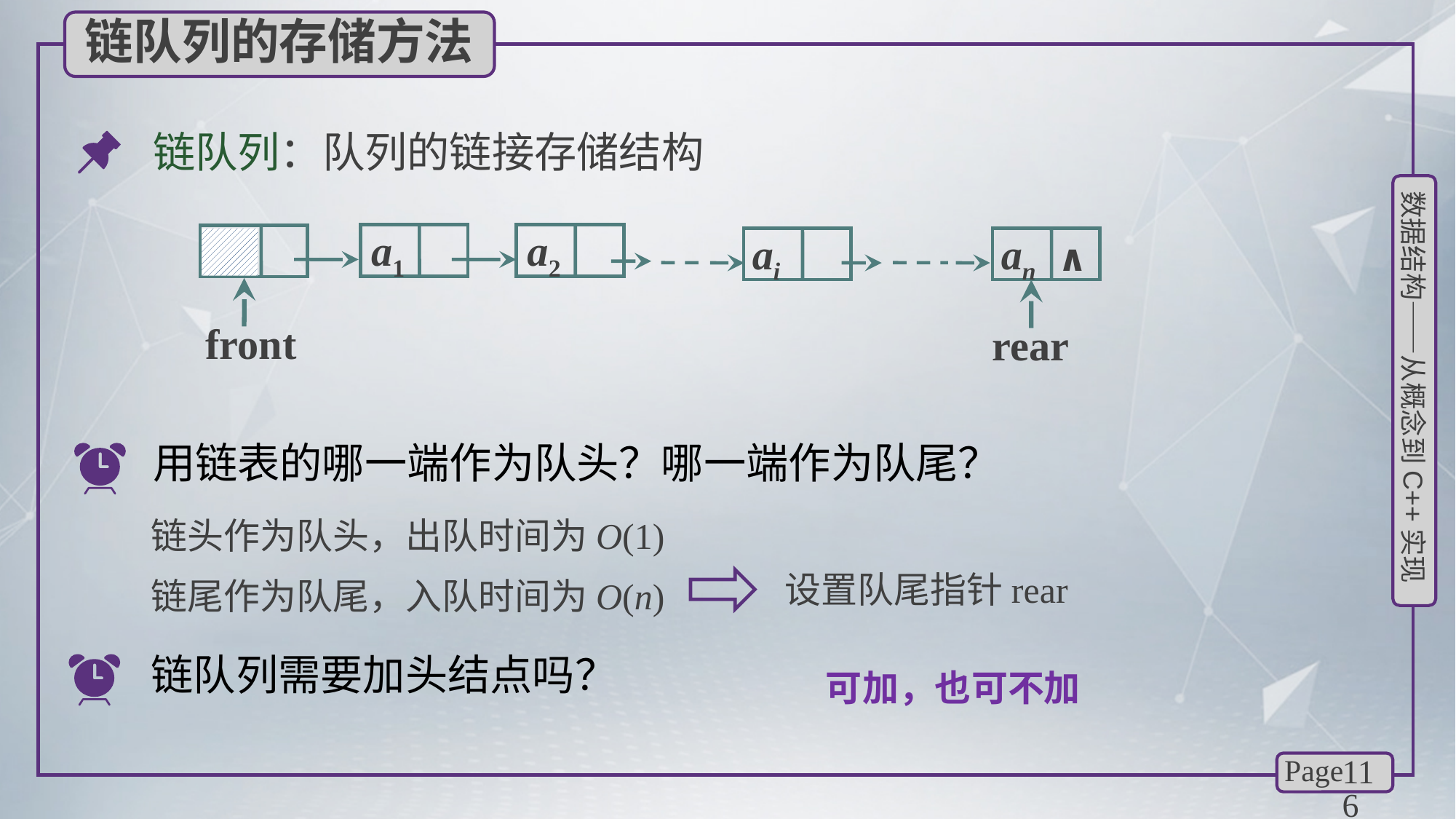

链队列的存储方法

链队列：队列的链接存储结构

a1

a2

ai

an

∧

front

rear
用链表的哪一端作为队头？哪一端作为队尾？

链头作为队头，出队时间为O(1)
链尾作为队尾，入队时间为O(n)
设置队尾指针rear

链队列需要加头结点吗？

可加，也可不加